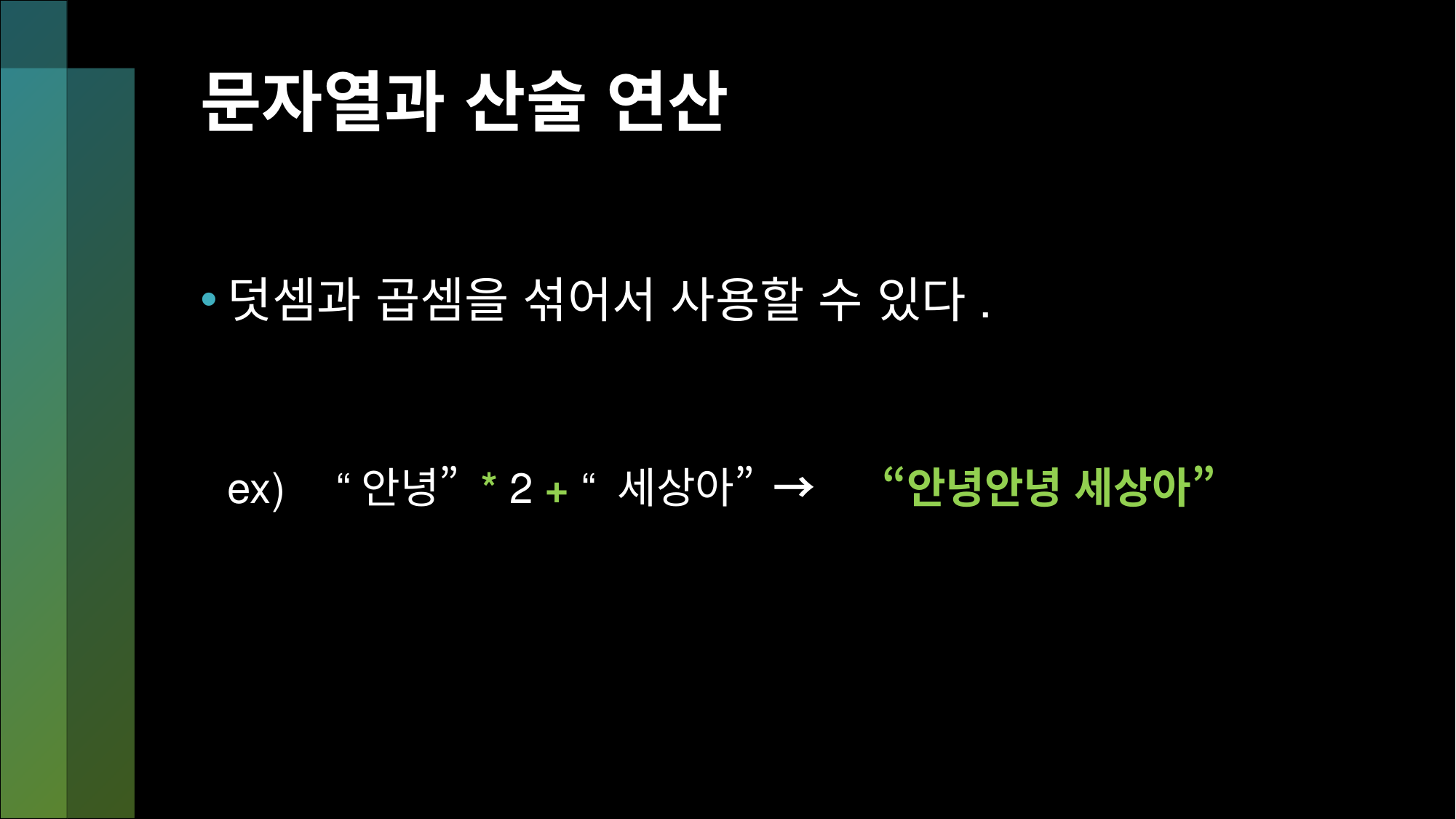

# 문자열과 산술 연산
덧셈과 곱셈을 섞어서 사용할 수 있다.
ex)	“안녕” * 2 + “ 세상아”	→ 	“안녕안녕 세상아”